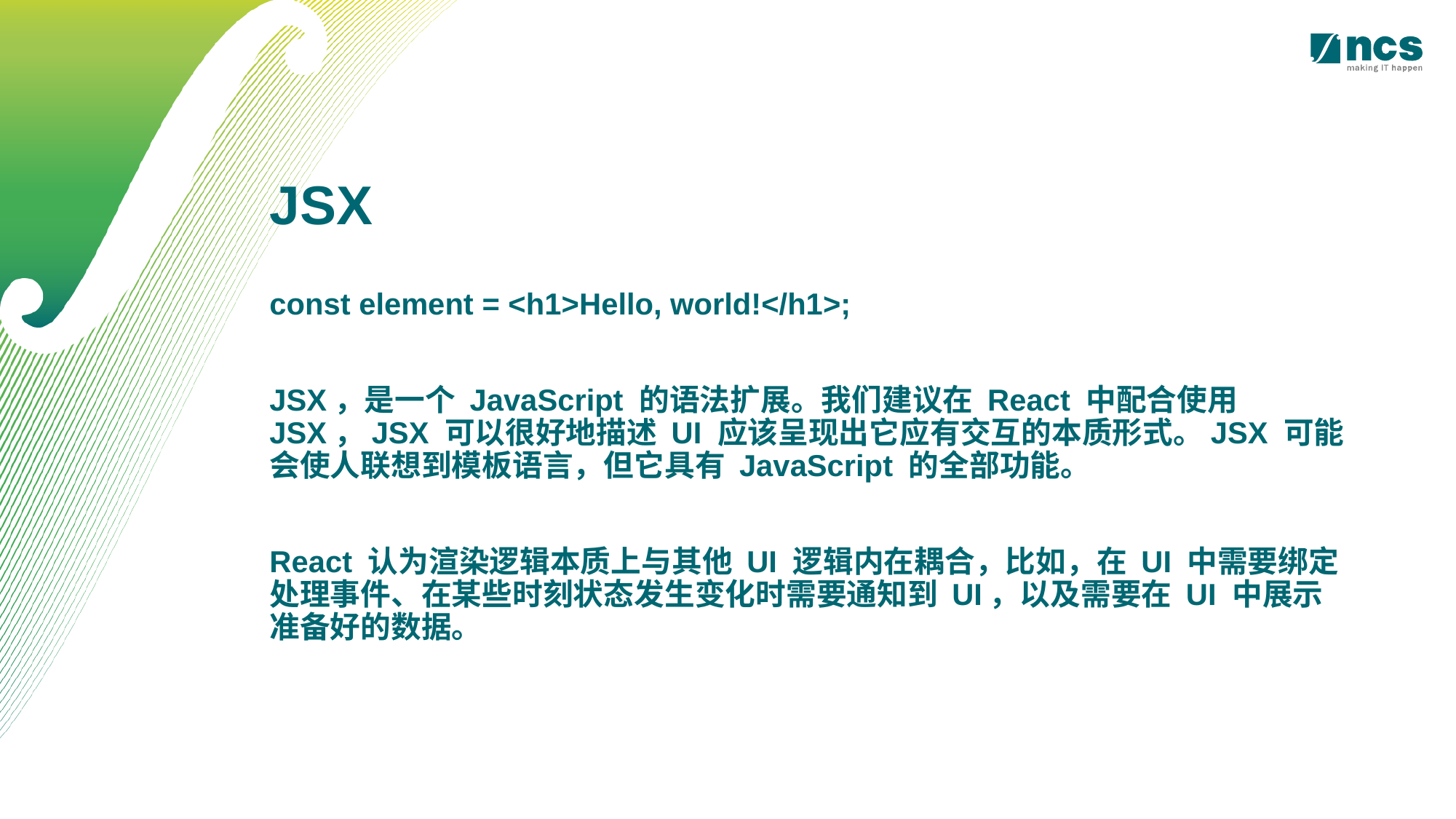

JSX
const element = <h1>Hello, world!</h1>;

JSX，是一个 JavaScript 的语法扩展。我们建议在 React 中配合使用 JSX，JSX 可以很好地描述 UI 应该呈现出它应有交互的本质形式。JSX 可能会使人联想到模板语言，但它具有 JavaScript 的全部功能。

React 认为渲染逻辑本质上与其他 UI 逻辑内在耦合，比如，在 UI 中需要绑定处理事件、在某些时刻状态发生变化时需要通知到 UI，以及需要在 UI 中展示准备好的数据。